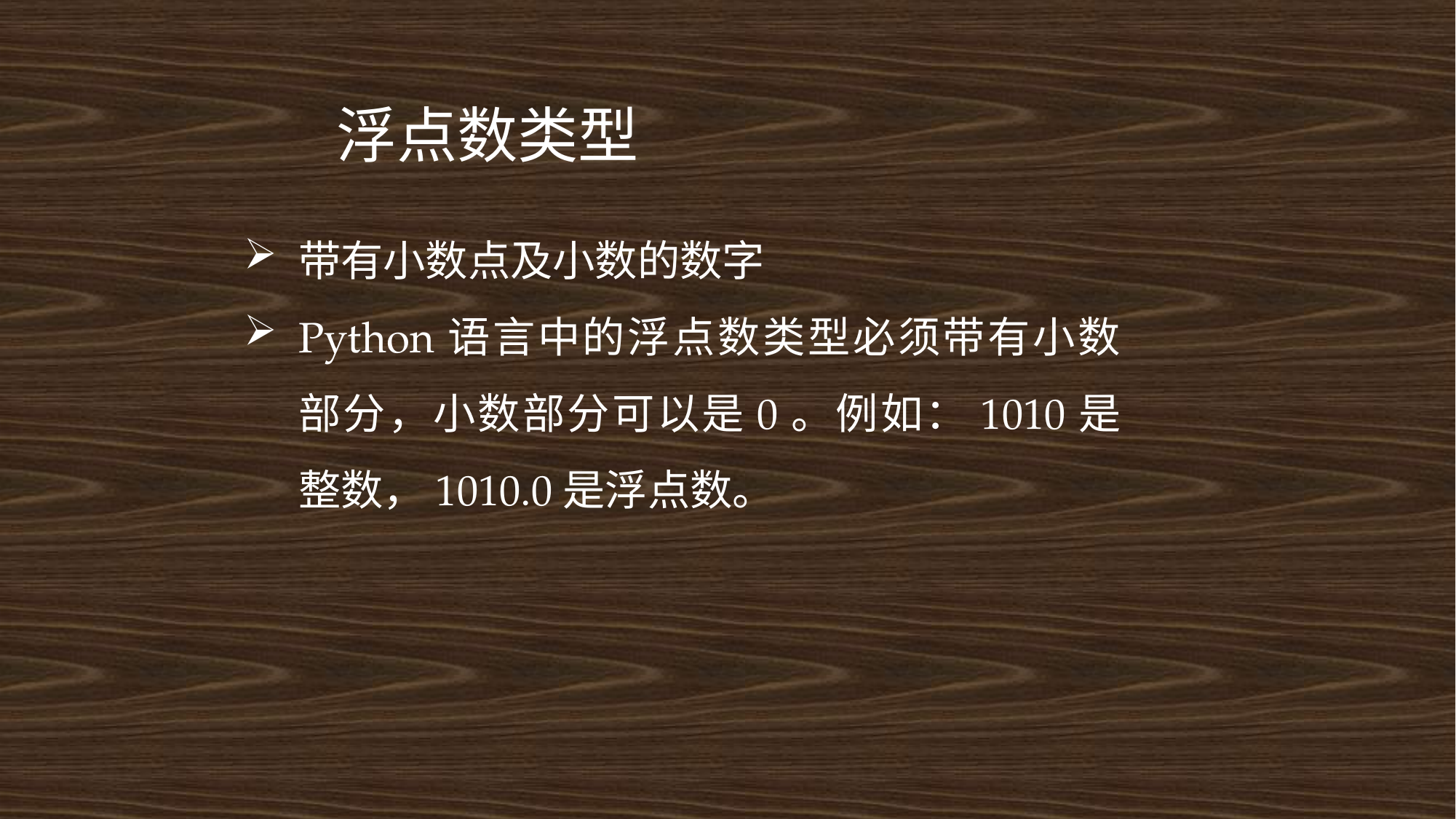

浮点数类型
带有小数点及小数的数字
Python语言中的浮点数类型必须带有小数部分，小数部分可以是0。例如：1010是整数，1010.0是浮点数。